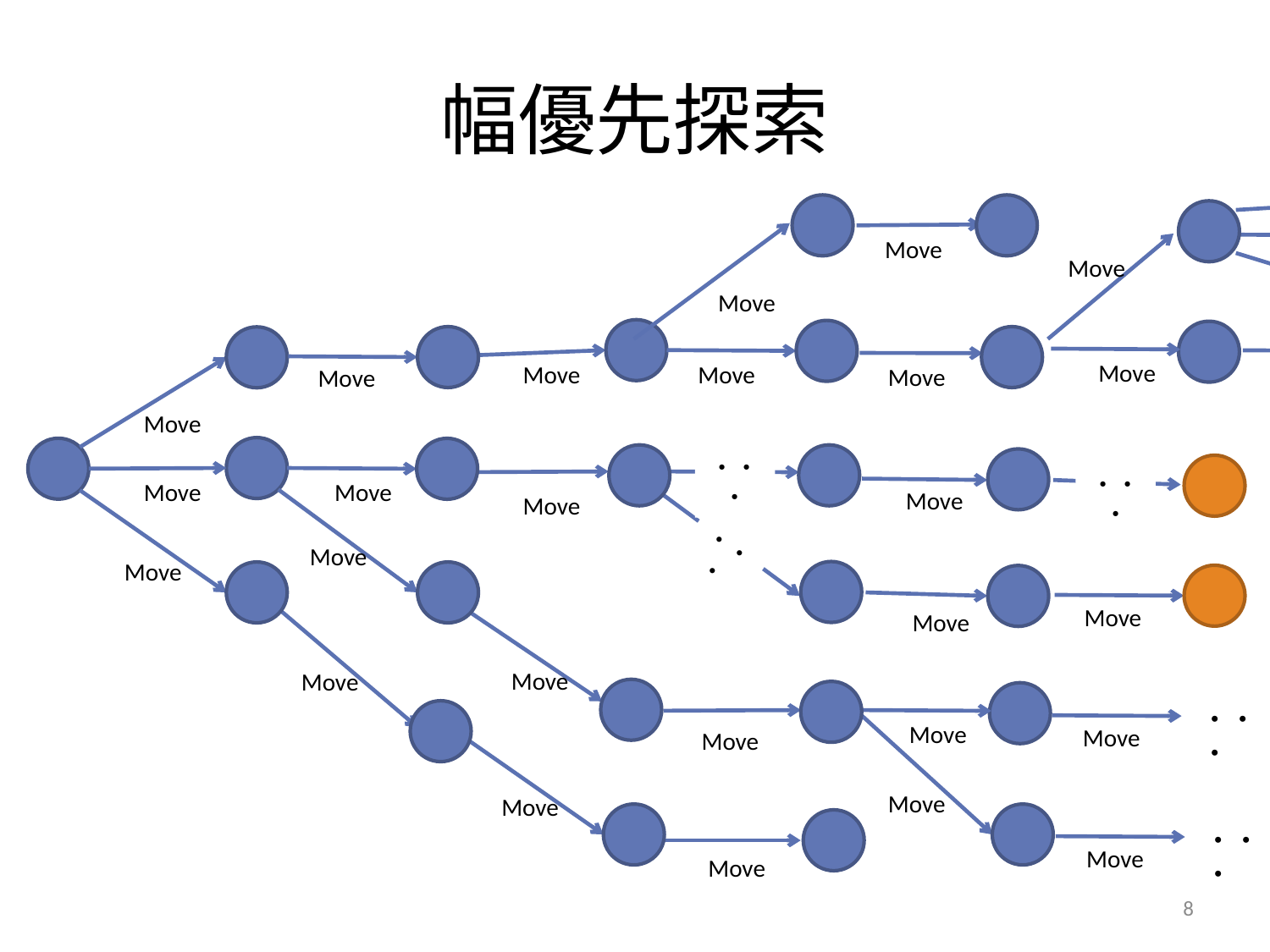

# 幅優先探索

Move
Move
Move
Move
Move

Move
Move
Move
Move
Move
Move
Move

・・・

・・・
Move
Move
Move
Move
・・・
Move
Move

Move
Move
Move
Move
Move

・・・

Move
Move
Move
Move
Move

・・・
Move
Move
8